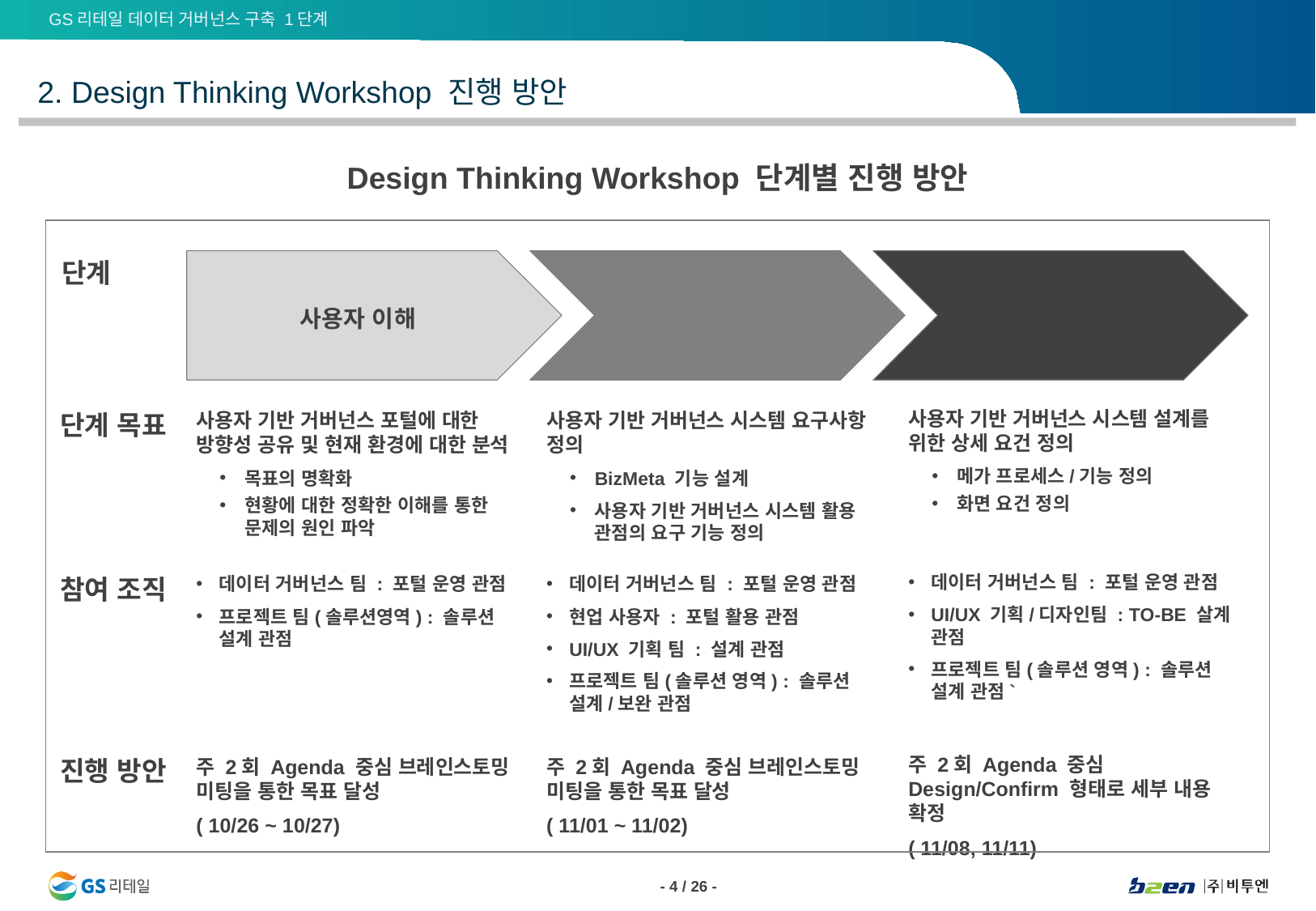

2. Design Thinking Workshop 진행 방안
Design Thinking Workshop 단계별 진행 방안

단계
TO-BE 경험 설계
사용자 이해
기회 영역 정의
사용자 기반 거버넌스 시스템 설계를 위한 상세 요건 정의
메가 프로세스/기능 정의
화면 요건 정의
단계 목표
사용자 기반 거버넌스 포털에 대한 방향성 공유 및 현재 환경에 대한 분석
목표의 명확화
현황에 대한 정확한 이해를 통한 문제의 원인 파악
사용자 기반 거버넌스 시스템 요구사항 정의
BizMeta 기능 설계
사용자 기반 거버넌스 시스템 활용 관점의 요구 기능 정의
데이터 거버넌스 팀 : 포털 운영 관점
UI/UX 기획/디자인팀 : TO-BE 살계 관점
프로젝트 팀(솔루션 영역) : 솔루션 설계 관점`
참여 조직
데이터 거버넌스 팀 : 포털 운영 관점
프로젝트 팀(솔루션영역) : 솔루션 설계 관점
데이터 거버넌스 팀 : 포털 운영 관점
현업 사용자 : 포털 활용 관점
UI/UX 기획 팀 : 설계 관점
프로젝트 팀(솔루션 영역) : 솔루션 설계/보완 관점
주 2회 Agenda 중심 Design/Confirm 형태로 세부 내용 확정
( 11/08, 11/11)
진행 방안
주 2회 Agenda 중심 브레인스토밍 미팅을 통한 목표 달성
( 10/26 ~ 10/27)
주 2회 Agenda 중심 브레인스토밍 미팅을 통한 목표 달성
( 11/01 ~ 11/02)